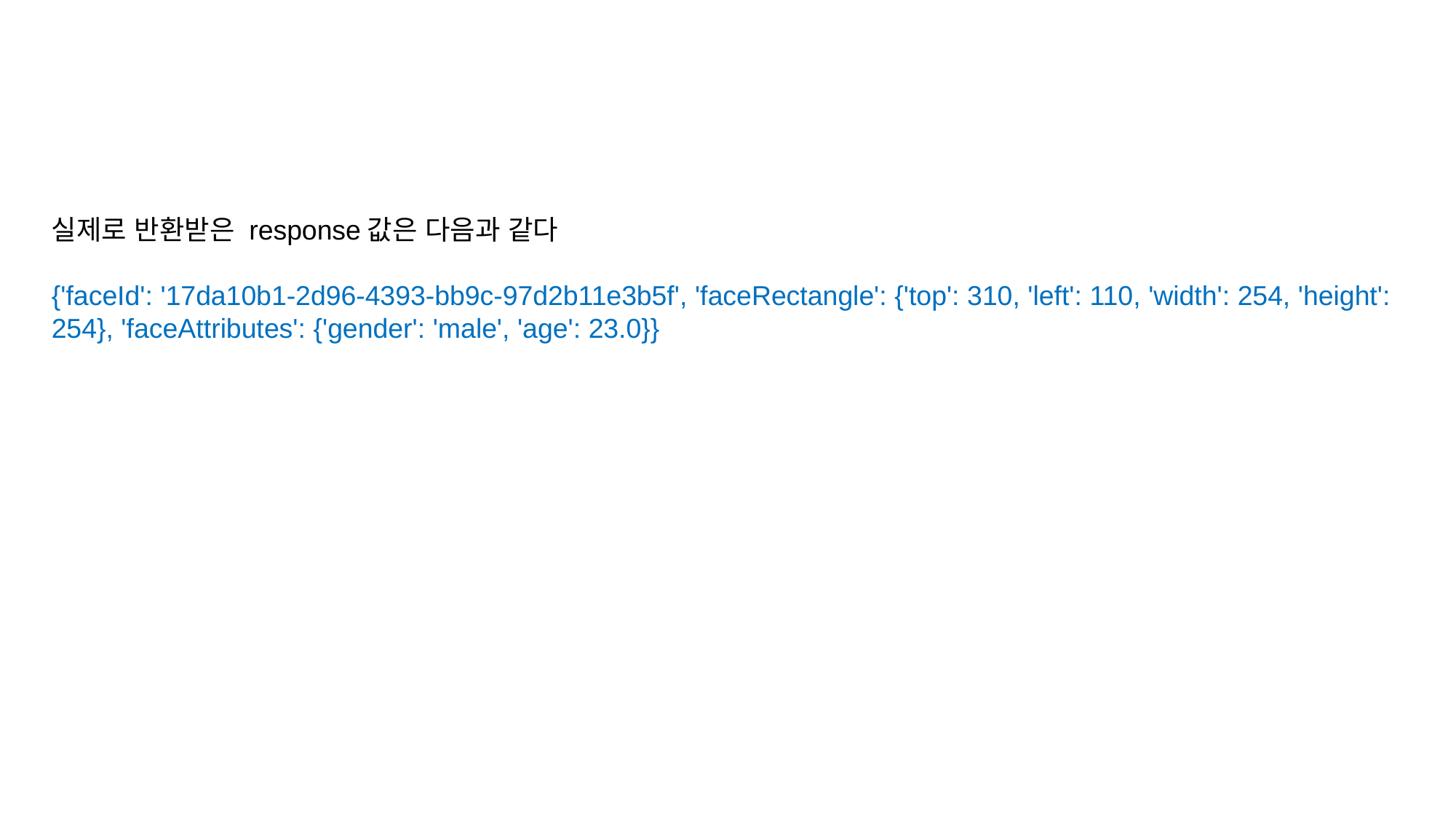

실제로 반환받은 response값은 다음과 같다

{'faceId': '17da10b1-2d96-4393-bb9c-97d2b11e3b5f', 'faceRectangle': {'top': 310, 'left': 110, 'width': 254, 'height': 254}, 'faceAttributes': {'gender': 'male', 'age': 23.0}}